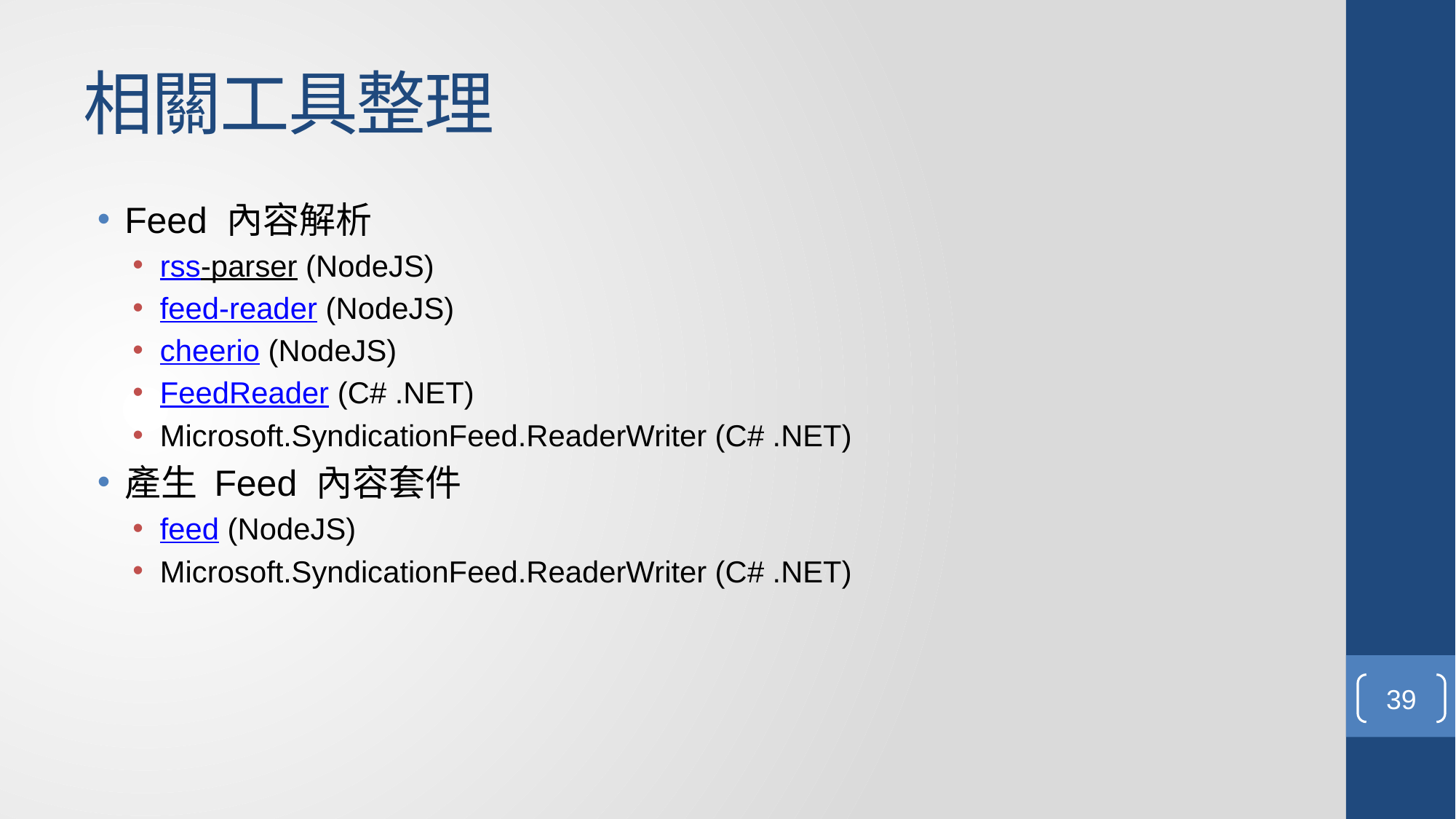

# 相關工具整理
Feed 內容解析
rss-parser (NodeJS)
feed-reader (NodeJS)
cheerio (NodeJS)
FeedReader (C# .NET)
Microsoft.SyndicationFeed.ReaderWriter (C# .NET)
產生 Feed 內容套件
feed (NodeJS)
Microsoft.SyndicationFeed.ReaderWriter (C# .NET)

39